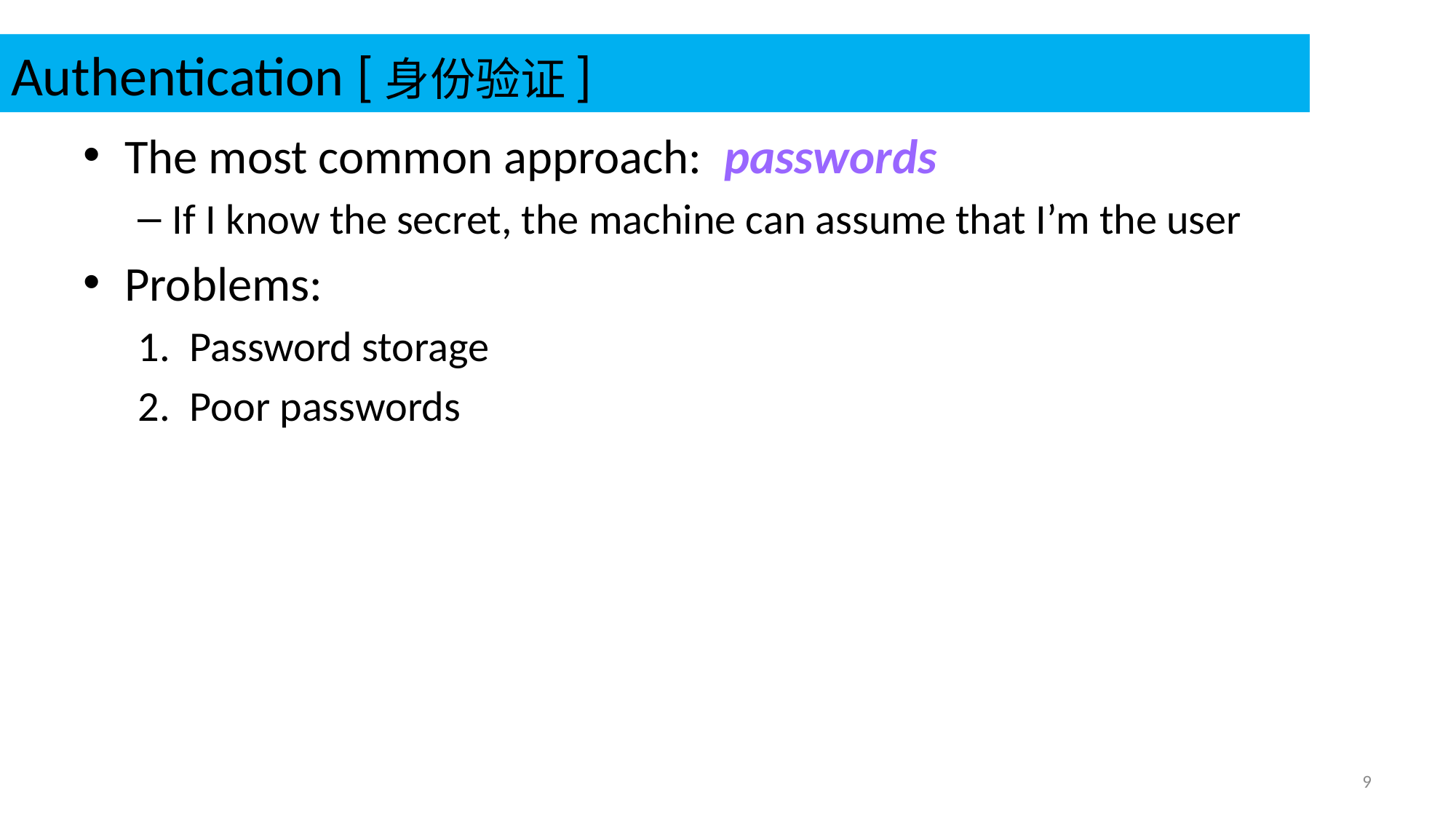

# Authentication [身份验证]
The most common approach:  passwords
If I know the secret, the machine can assume that I’m the user
Problems:
1.  Password storage
2.  Poor passwords
9